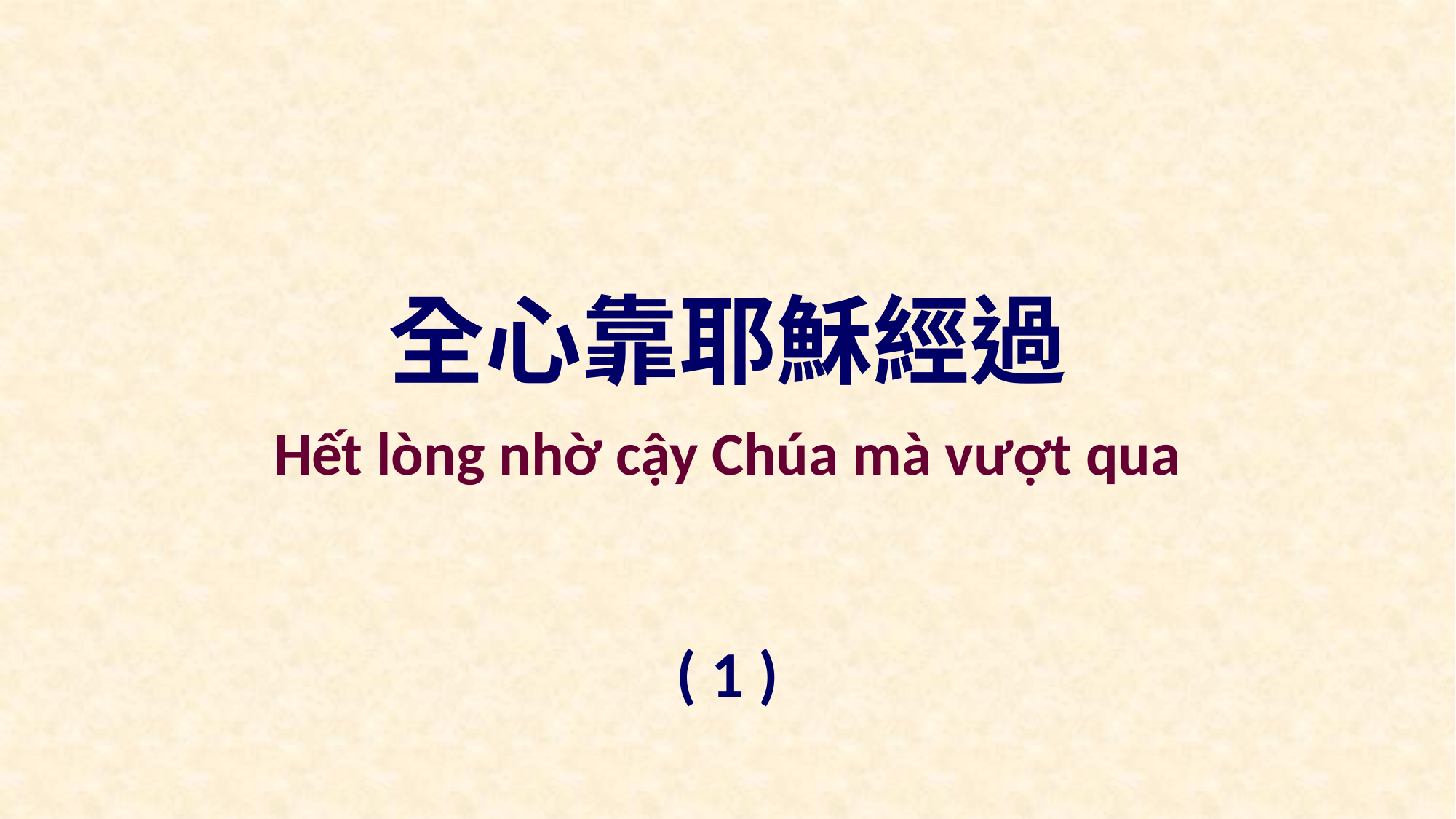

全心靠耶穌經過
Hết lòng nhờ cậy Chúa mà vượt qua
( 1 )